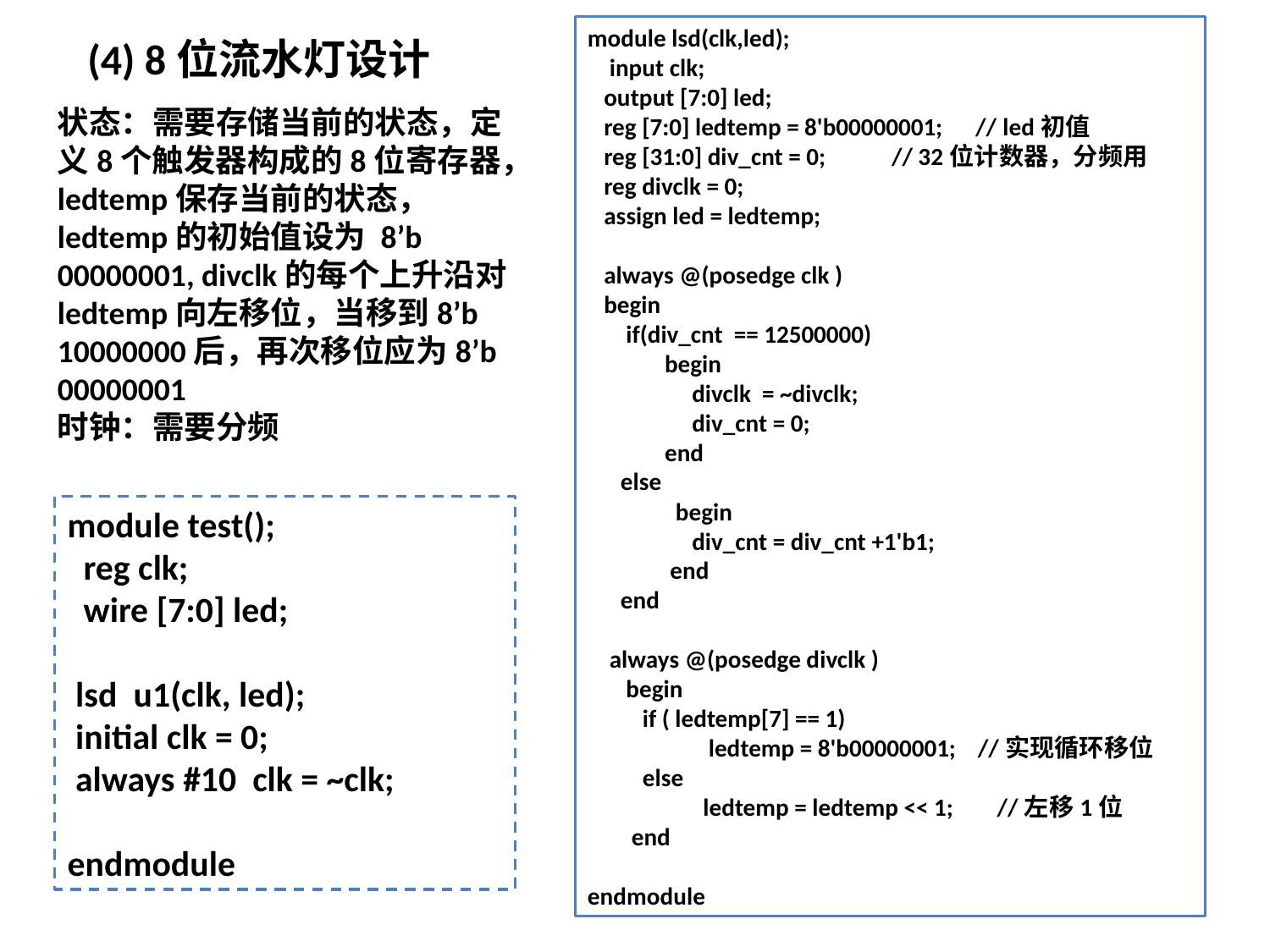

module lsd(clk,led);
    input clk;
   output [7:0] led;
   reg [7:0] ledtemp = 8'b00000001;      // led初值
   reg [31:0] div_cnt = 0;            // 32位计数器，分频用
   reg divclk = 0;
   assign led = ledtemp;

   always @(posedge clk )
   begin
       if(div_cnt  == 12500000)
              begin
                   divclk  = ~divclk;
                   div_cnt = 0;
              end
      else
                begin
                   div_cnt = div_cnt +1'b1;
               end
      end

    always @(posedge divclk )
       begin
          if ( ledtemp[7] == 1)
                      ledtemp = 8'b00000001;    //实现循环移位
          else
                     ledtemp = ledtemp << 1;        //左移1位
        end

endmodule
(4) 8位流水灯设计
状态：需要存储当前的状态，定义8个触发器构成的8位寄存器，ledtemp保存当前的状态， ledtemp的初始值设为 8’b 00000001, divclk的每个上升沿对ledtemp向左移位，当移到8’b 10000000后，再次移位应为8’b 00000001
时钟：需要分频
module test();
  reg clk;
  wire [7:0] led;

 lsd  u1(clk, led);
 initial clk = 0;
 always #10  clk = ~clk;

endmodule